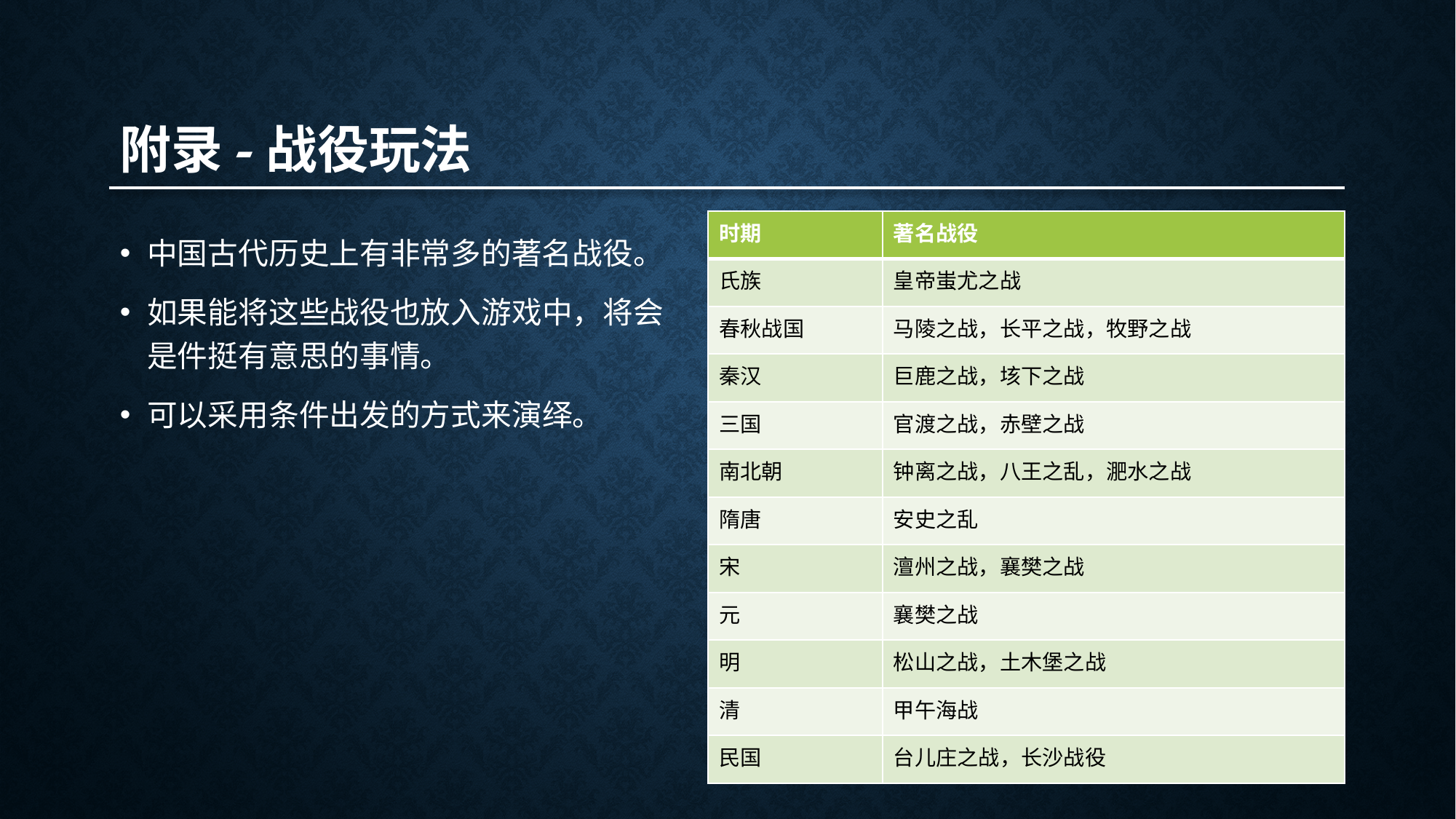

附录-战役玩法
| 时期 | 著名战役 |
| --- | --- |
| 氏族 | 皇帝蚩尤之战 |
| 春秋战国 | 马陵之战，长平之战，牧野之战 |
| 秦汉 | 巨鹿之战，垓下之战 |
| 三国 | 官渡之战，赤壁之战 |
| 南北朝 | 钟离之战，八王之乱，淝水之战 |
| 隋唐 | 安史之乱 |
| 宋 | 澶州之战，襄樊之战 |
| 元 | 襄樊之战 |
| 明 | 松山之战，土木堡之战 |
| 清 | 甲午海战 |
| 民国 | 台儿庄之战，长沙战役 |
中国古代历史上有非常多的著名战役。
如果能将这些战役也放入游戏中，将会是件挺有意思的事情。
可以采用条件出发的方式来演绎。